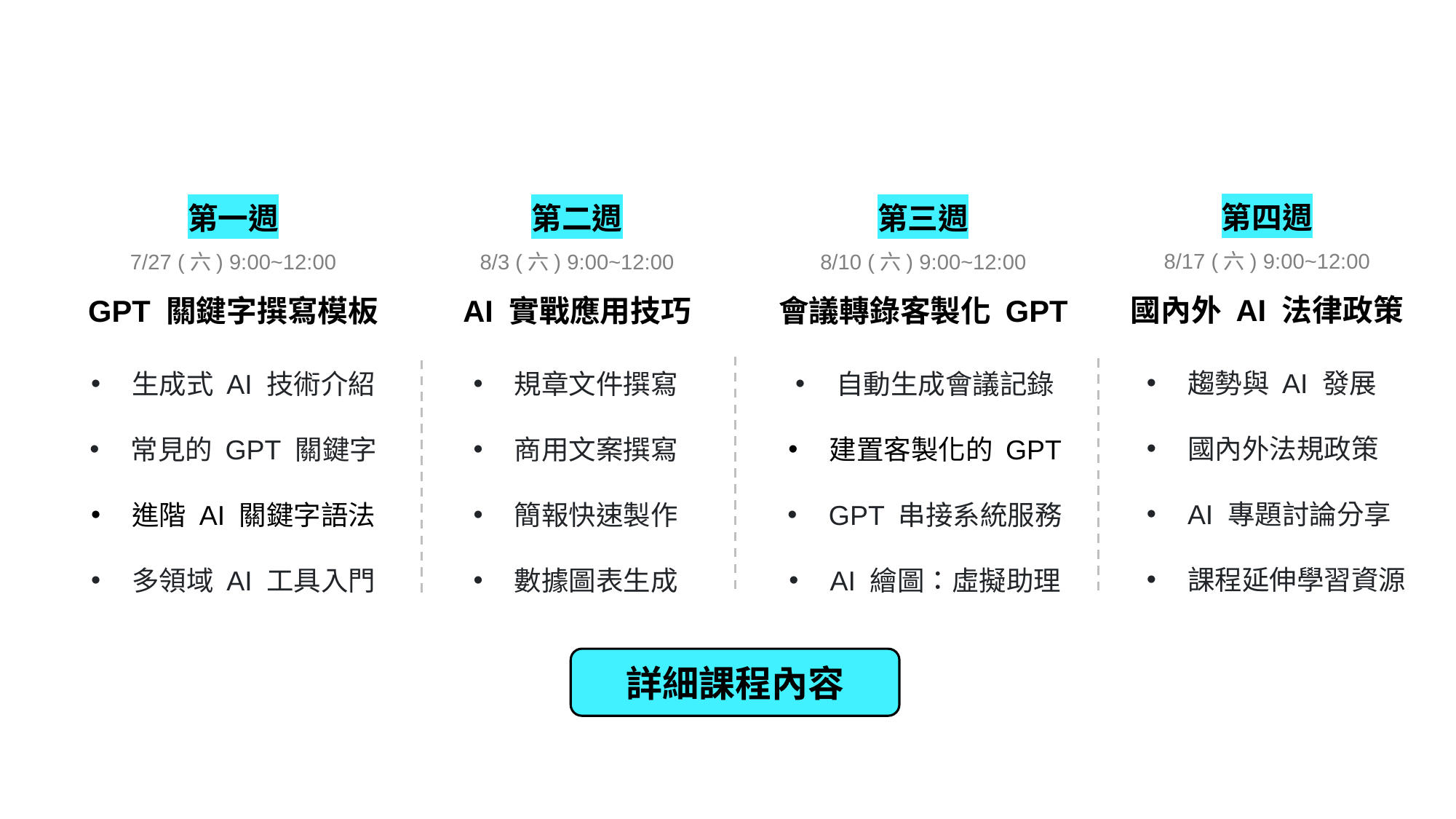

第四週
8/17 (六) 9:00~12:00
國內外 AI 法律政策
第一週
7/27 (六) 9:00~12:00
GPT 關鍵字撰寫模板
第二週
8/3 (六) 9:00~12:00
AI 實戰應用技巧
第三週
8/10 (六) 9:00~12:00
會議轉錄客製化 GPT
趨勢與 AI 發展
國內外法規政策
AI 專題討論分享
課程延伸學習資源
生成式 AI 技術介紹
常見的 GPT 關鍵字
進階 AI 關鍵字語法
多領域 AI 工具入門
規章文件撰寫
商用文案撰寫
簡報快速製作
數據圖表生成
自動生成會議記錄
建置客製化的 GPT
GPT 串接系統服務
AI 繪圖：虛擬助理
詳細課程內容